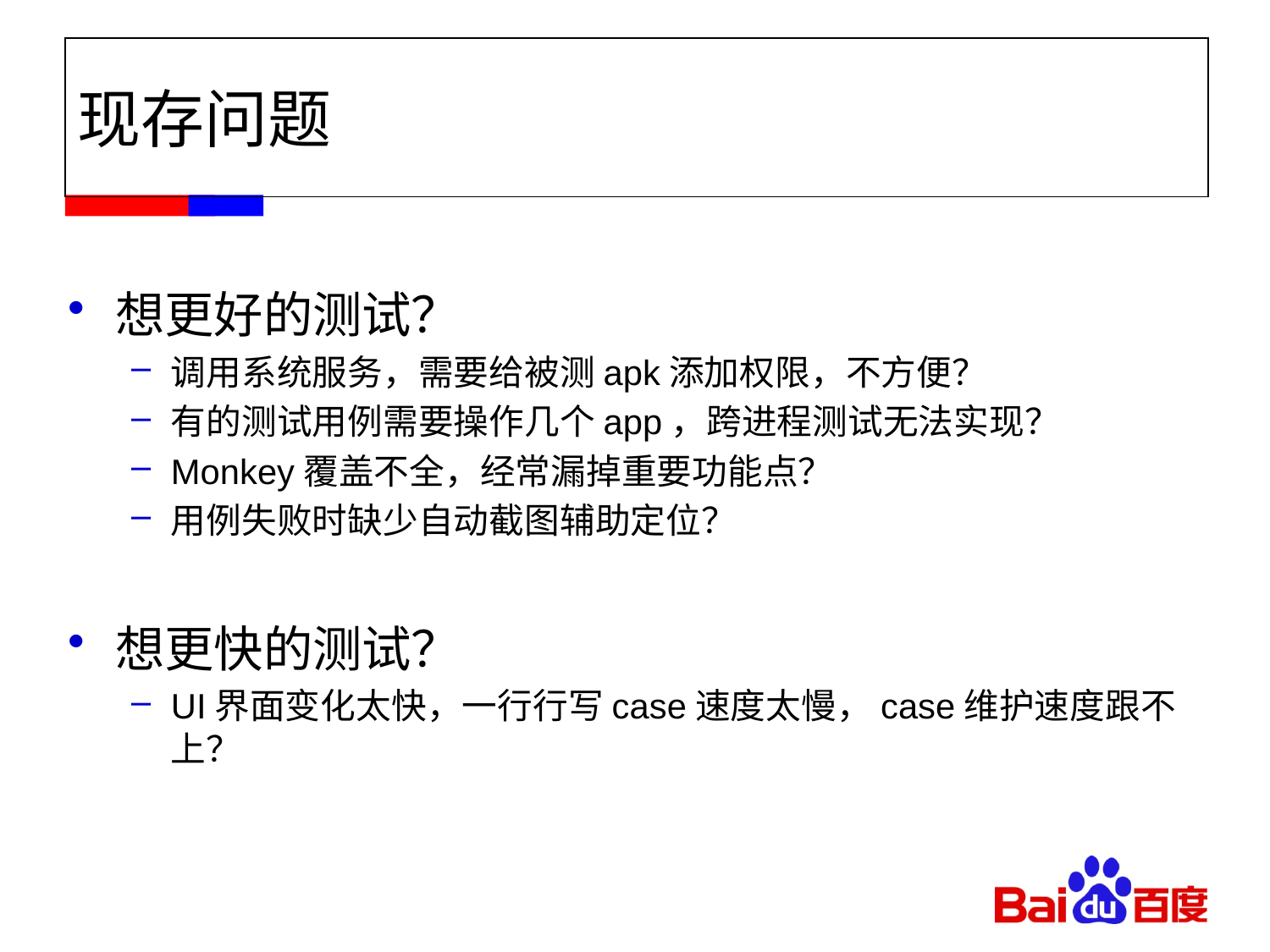

# 现存问题
想更好的测试？
调用系统服务，需要给被测apk添加权限，不方便？
有的测试用例需要操作几个app，跨进程测试无法实现？
Monkey覆盖不全，经常漏掉重要功能点？
用例失败时缺少自动截图辅助定位？

想更快的测试？
UI界面变化太快，一行行写case速度太慢，case维护速度跟不上？